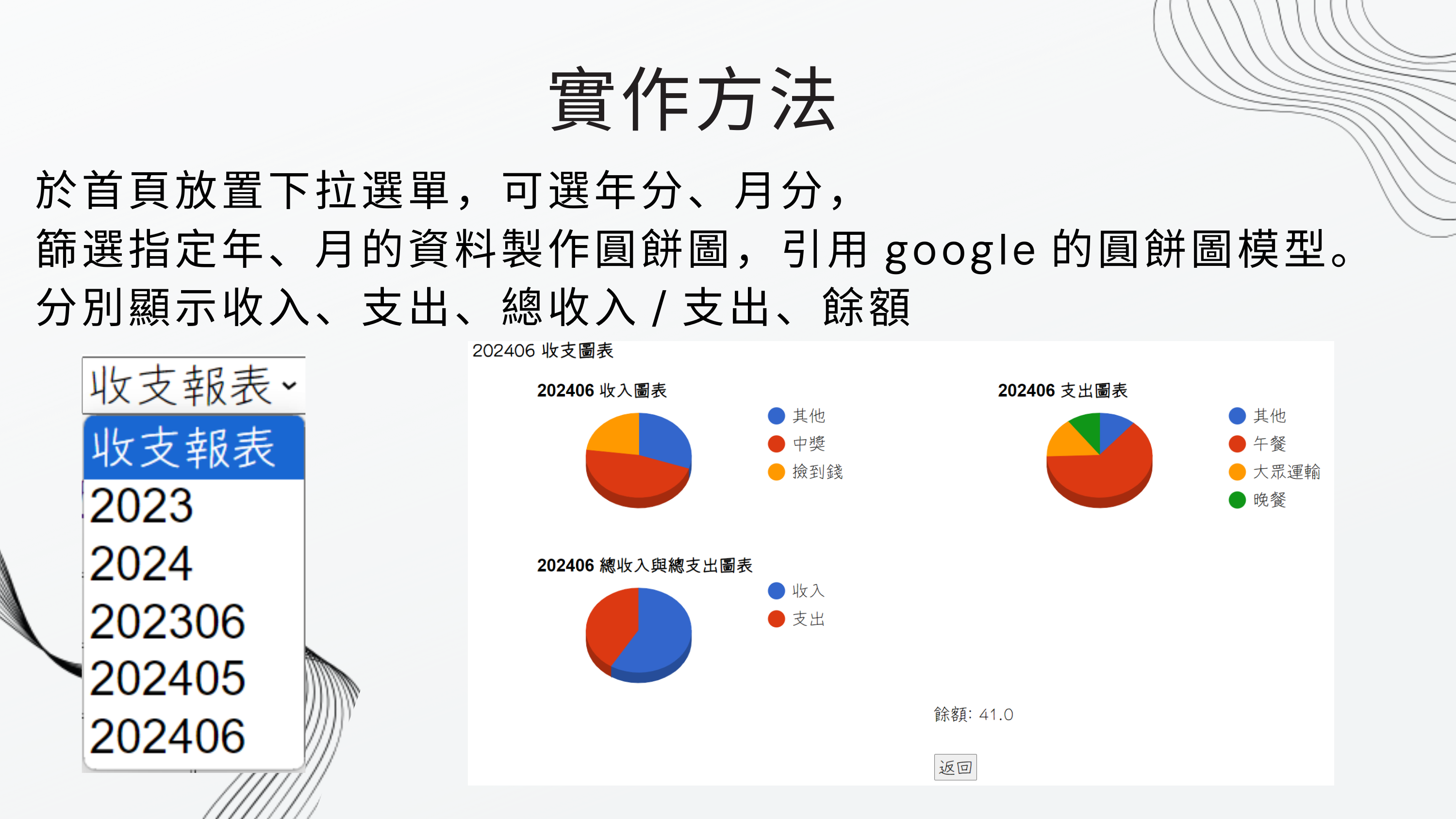

實作方法
於首頁放置下拉選單，可選年分、月分，
篩選指定年、月的資料製作圓餅圖，引用google的圓餅圖模型。
分別顯示收入、支出、總收入/支出、餘額